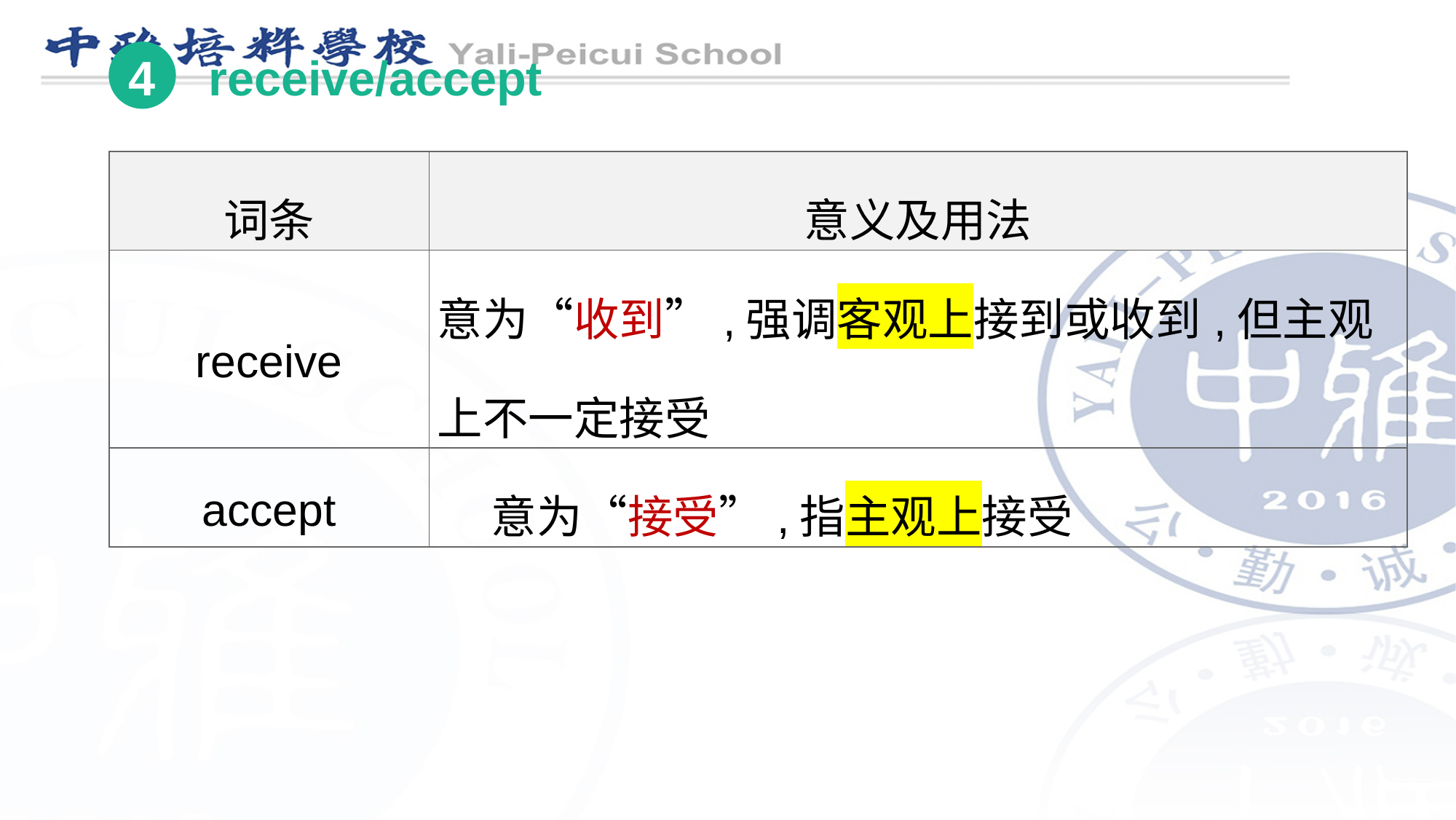

4
 receive/accept
| 词条 | 意义及用法 |
| --- | --- |
| receive | 意为“收到”,强调客观上接到或收到,但主观上不一定接受 |
| accept | 意为“接受”,指主观上接受 |